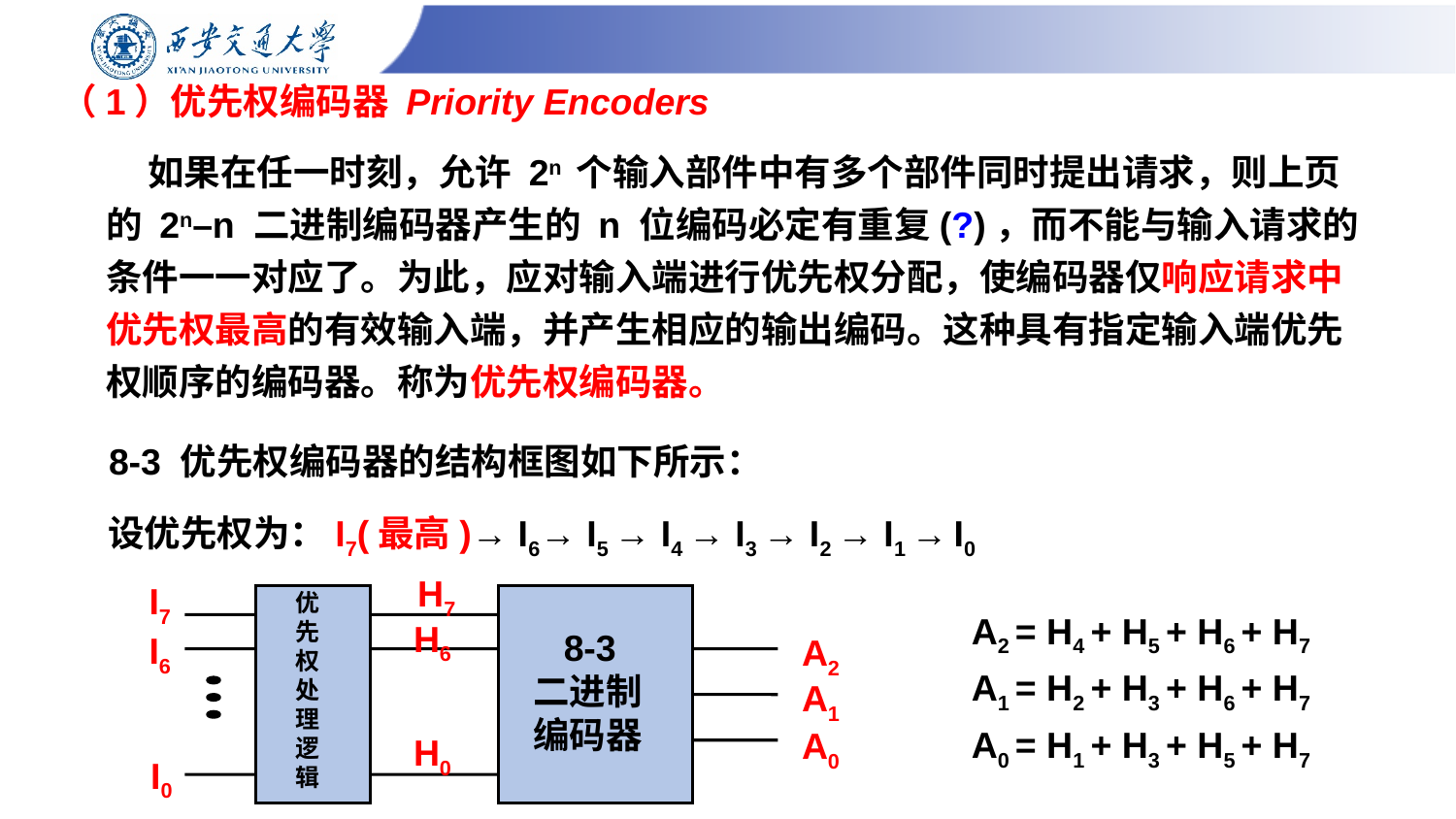

# （1）优先权编码器 Priority Encoders
    如果在任一时刻，允许 2n 个输入部件中有多个部件同时提出请求，则上页的 2n–n 二进制编码器产生的 n 位编码必定有重复(?)，而不能与输入请求的条件一一对应了。为此，应对输入端进行优先权分配，使编码器仅响应请求中优先权最高的有效输入端，并产生相应的输出编码。这种具有指定输入端优先权顺序的编码器。称为优先权编码器。
8-3 优先权编码器的结构框图如下所示：
 设优先权为：I7(最高)→ I6→ I5 → I4 → I3 → I2 → I1 → I0
H7

I7
I6
优
先
权
处
理
逻
辑

H6

   8-3
二进制
编码器
A2

A1

A0
H0

I0

A2 = H4 + H5 + H6 + H7
A1 = H2 + H3 + H6 + H7
A0 = H1 + H3 + H5 + H7